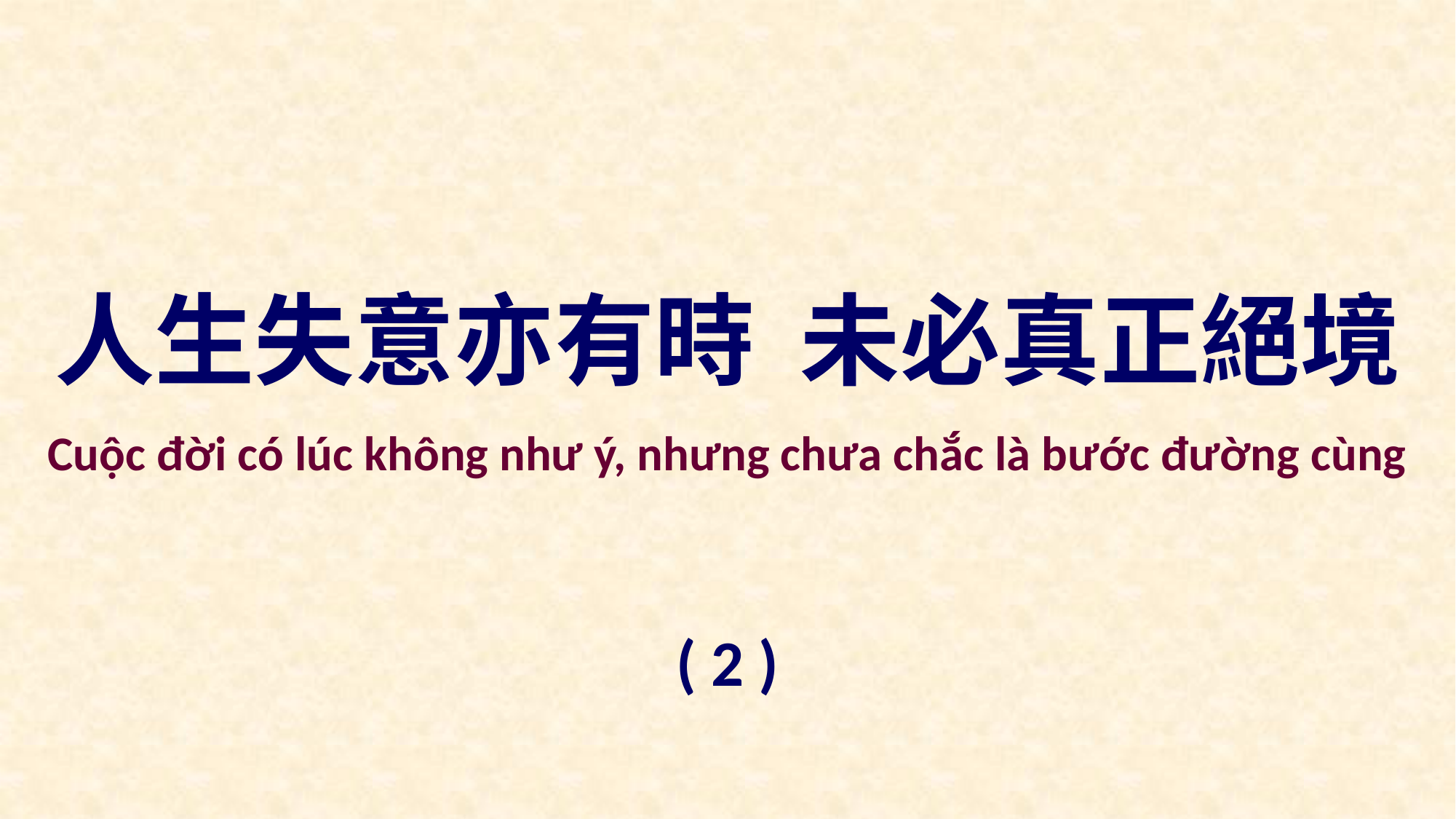

人生失意亦有時  未必真正絕境
Cuộc đời có lúc không như ý, nhưng chưa chắc là bước đường cùng
( 2 )